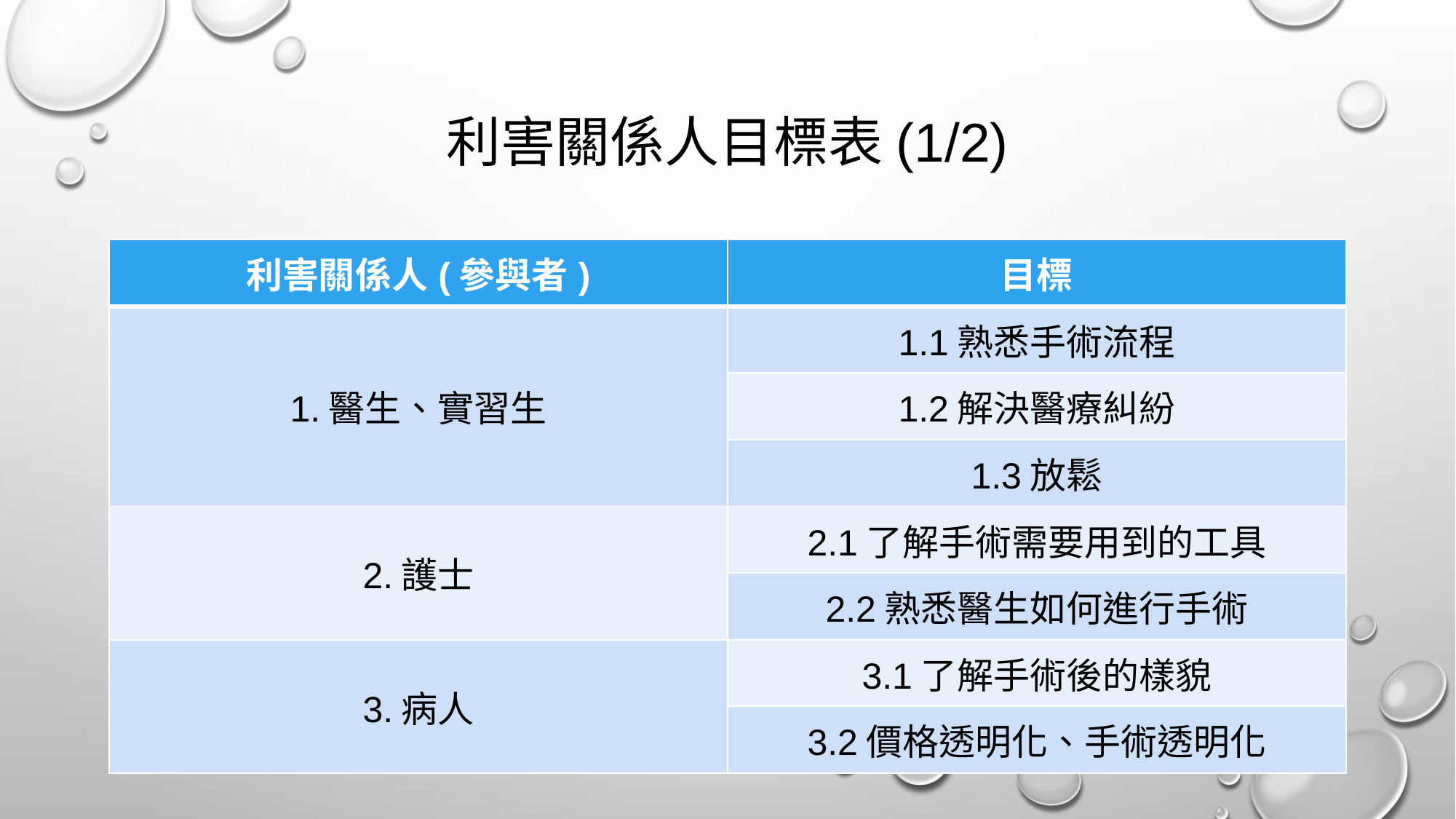

# 利害關係人目標表(1/2)
| 利害關係人(參與者) | 目標 |
| --- | --- |
| 1.醫生、實習生 | 1.1熟悉手術流程 |
|  | 1.2解決醫療糾紛 |
|  | 1.3放鬆 |
| 2.護士 | 2.1了解手術需要用到的工具 |
|  | 2.2熟悉醫生如何進行手術 |
| 3.病人 | 3.1了解手術後的樣貌 |
|  | 3.2價格透明化、手術透明化 |